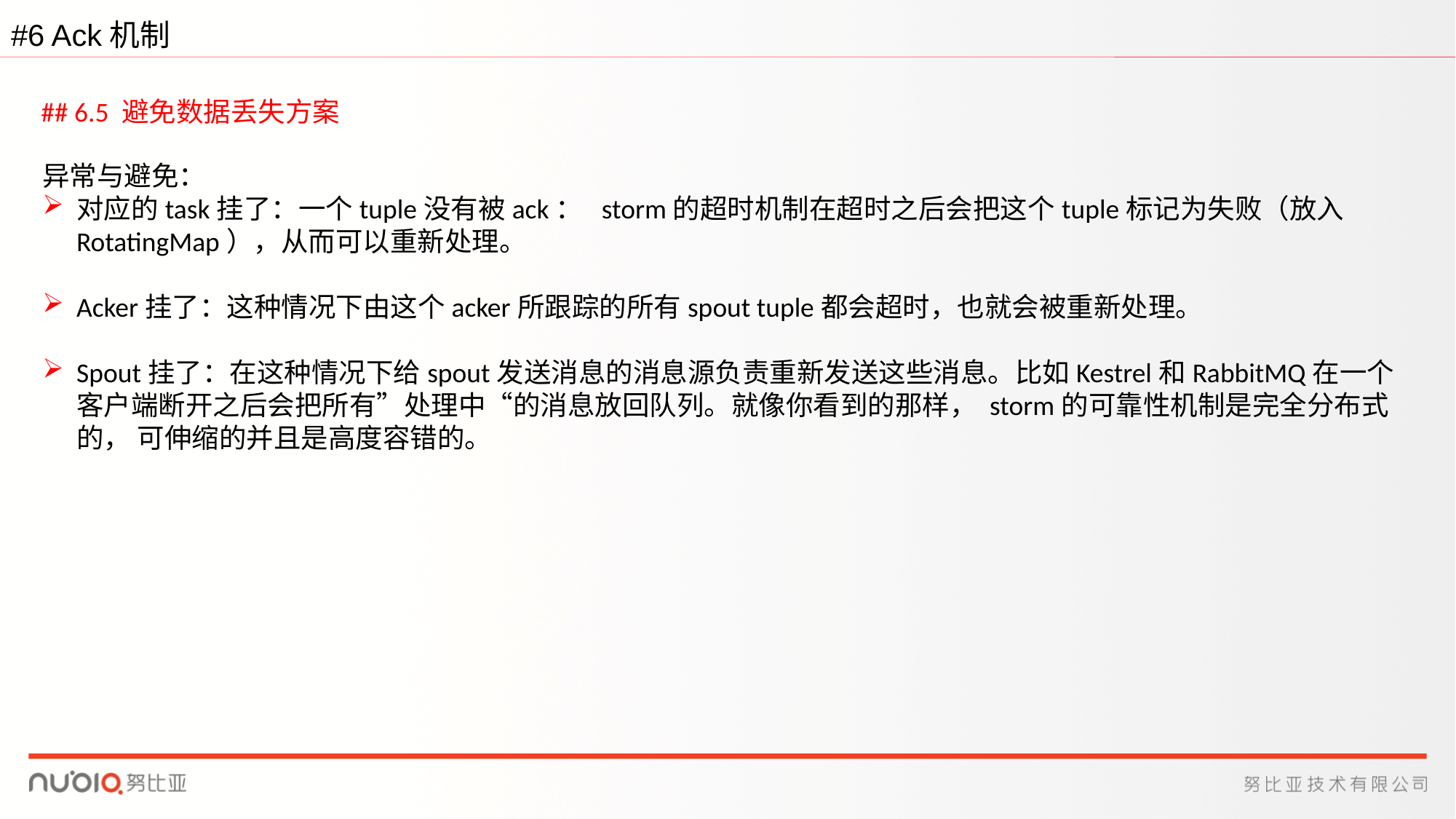

#6 Ack机制

## 6.5 避免数据丢失方案
异常与避免：
对应的task挂了：一个tuple没有被ack：  storm的超时机制在超时之后会把这个tuple标记为失败（放入RotatingMap），从而可以重新处理。

Acker挂了：这种情况下由这个acker所跟踪的所有spout tuple都会超时，也就会被重新处理。

Spout挂了：在这种情况下给spout发送消息的消息源负责重新发送这些消息。比如Kestrel和RabbitMQ在一个客户端断开之后会把所有”处理中“的消息放回队列。就像你看到的那样， storm的可靠性机制是完全分布式的， 可伸缩的并且是高度容错的。